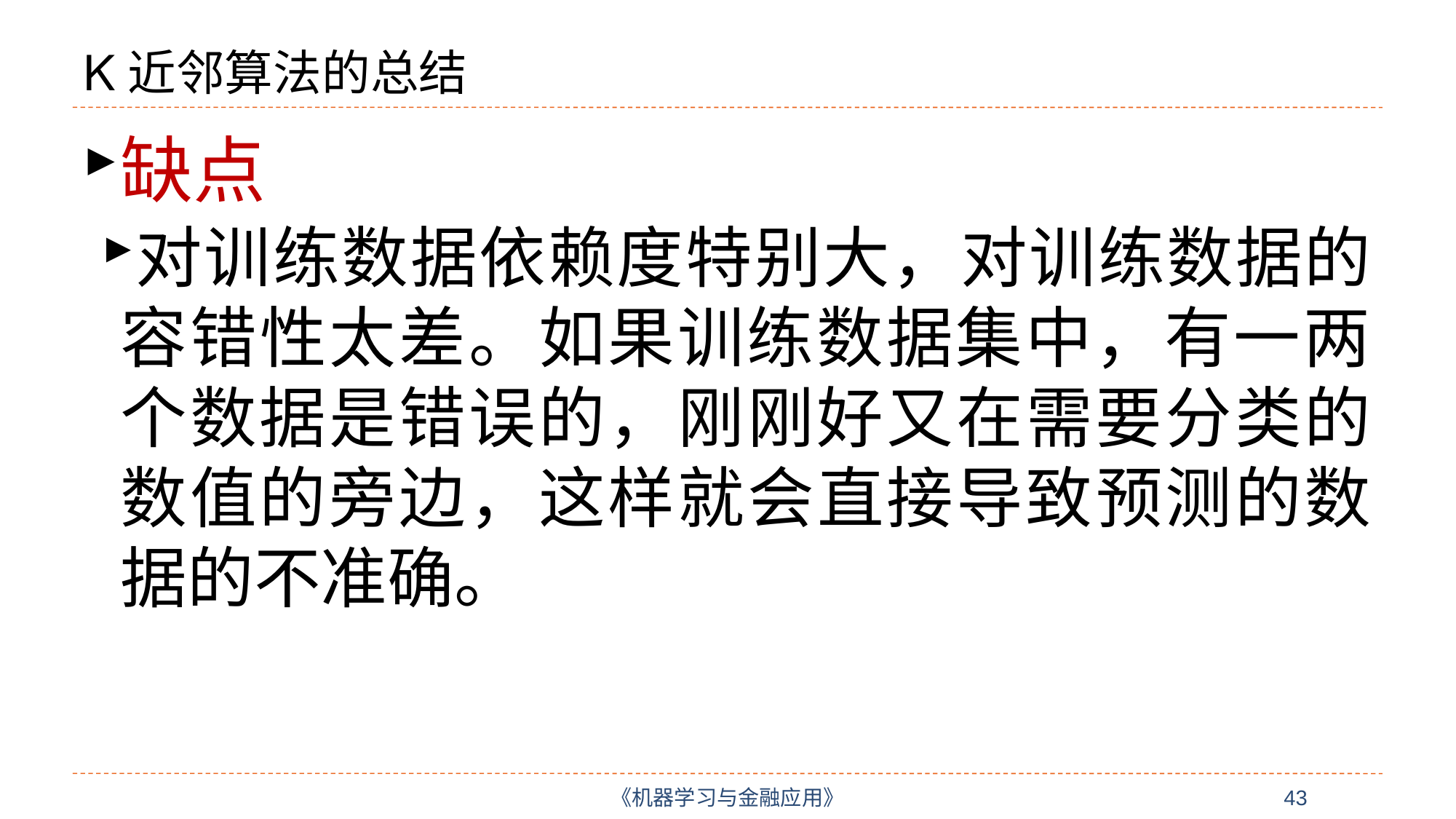

43
# K近邻算法的总结
缺点
对训练数据依赖度特别大，对训练数据的容错性太差。如果训练数据集中，有一两个数据是错误的，刚刚好又在需要分类的数值的旁边，这样就会直接导致预测的数据的不准确。